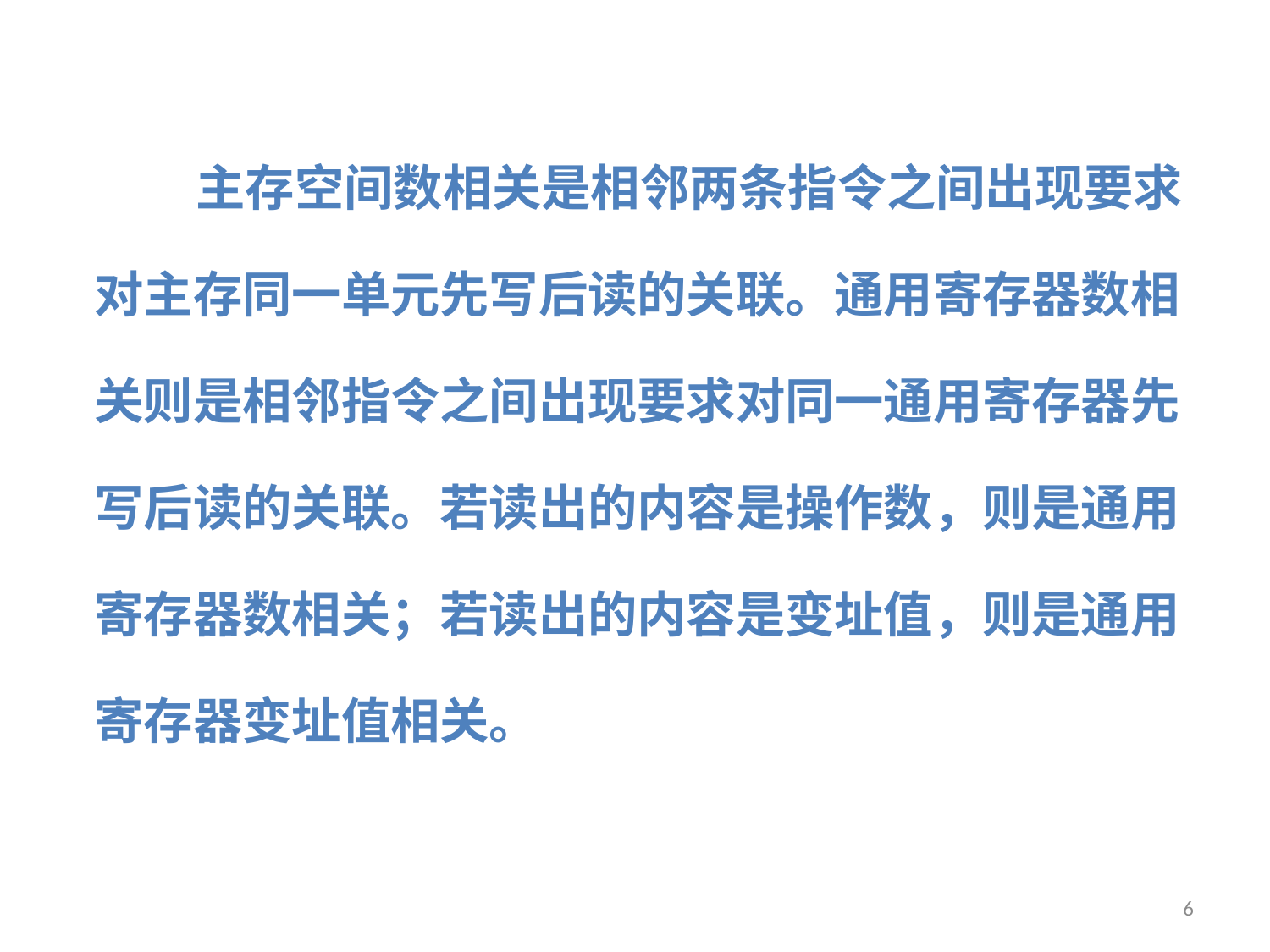

主存空间数相关是相邻两条指令之间出现要求对主存同一单元先写后读的关联。通用寄存器数相关则是相邻指令之间出现要求对同一通用寄存器先写后读的关联。若读出的内容是操作数，则是通用寄存器数相关；若读出的内容是变址值，则是通用寄存器变址值相关。
6